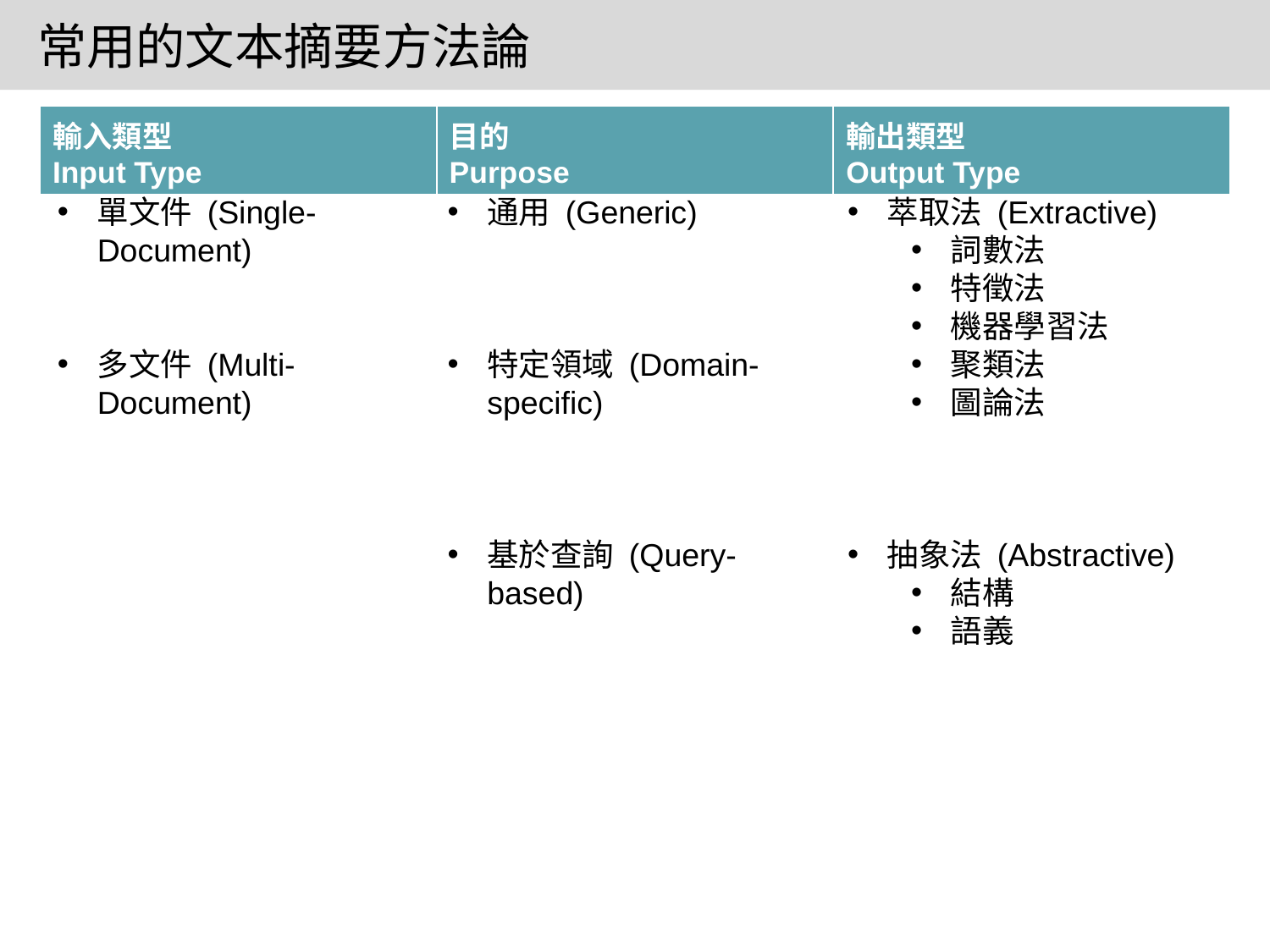

# 常用的文本摘要方法論
| 輸入類型 Input Type | 目的 Purpose | 輸出類型 Output Type |
| --- | --- | --- |
單文件 (Single-Document)

多文件 (Multi-Document)
通用 (Generic)

特定領域 (Domain-specific)

基於查詢 (Query-based)
萃取法 (Extractive)
詞數法
特徵法
機器學習法
聚類法
圖論法

抽象法 (Abstractive)
結構
語義